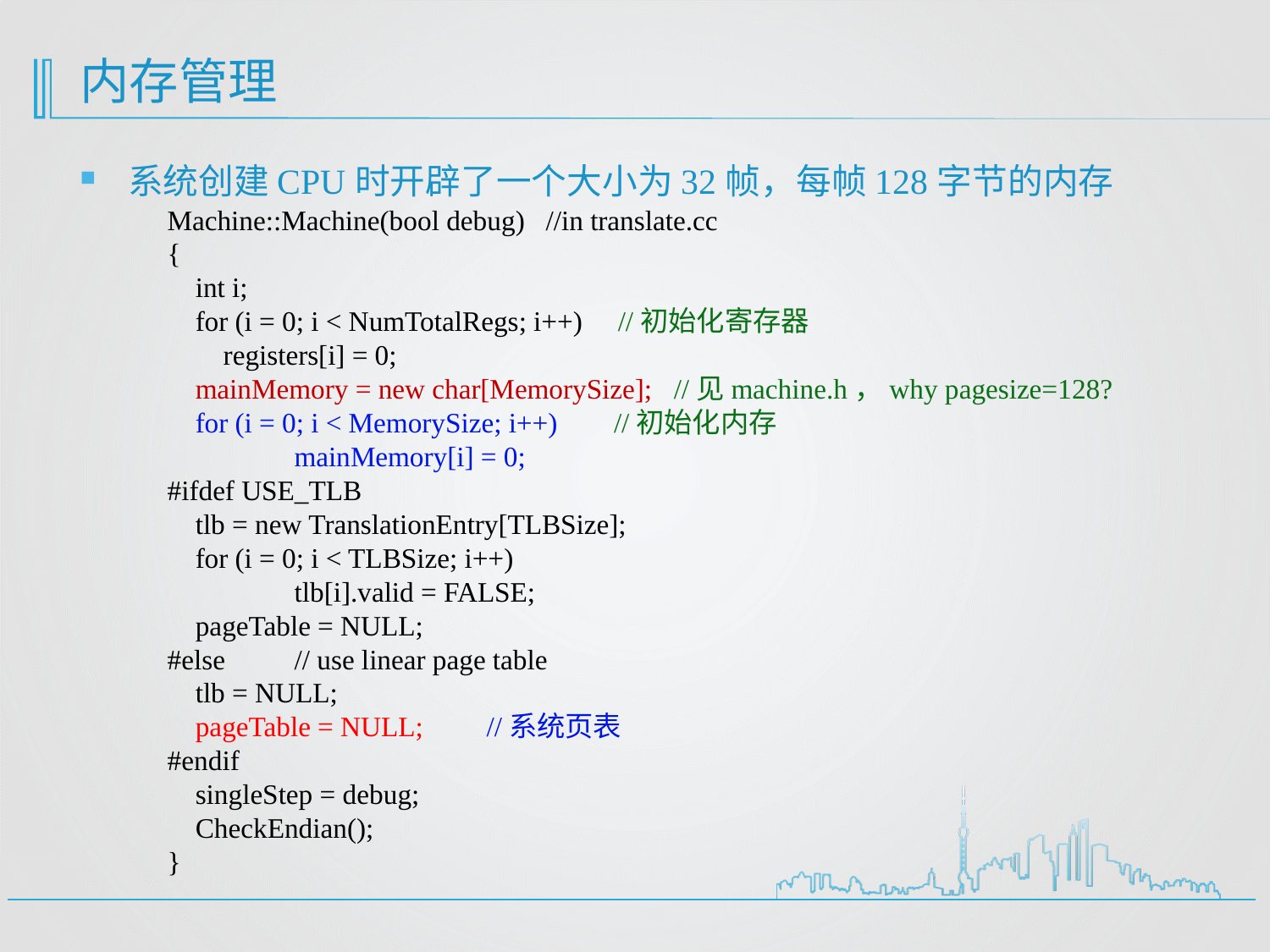

# 内存管理
系统创建CPU时开辟了一个大小为32帧，每帧128字节的内存
Machine::Machine(bool debug)   //in translate.cc
{
    int i;
    for (i = 0; i < NumTotalRegs; i++)     //初始化寄存器
        registers[i] = 0;
    mainMemory = new char[MemorySize];   //见machine.h，why pagesize=128?
    for (i = 0; i < MemorySize; i++)        //初始化内存
      	mainMemory[i] = 0;
#ifdef USE_TLB
    tlb = new TranslationEntry[TLBSize];
    for (i = 0; i < TLBSize; i++)
    	tlb[i].valid = FALSE;
    pageTable = NULL;
#else	// use linear page table
    tlb = NULL;
    pageTable = NULL;         //系统页表
#endif
    singleStep = debug;
    CheckEndian();
}